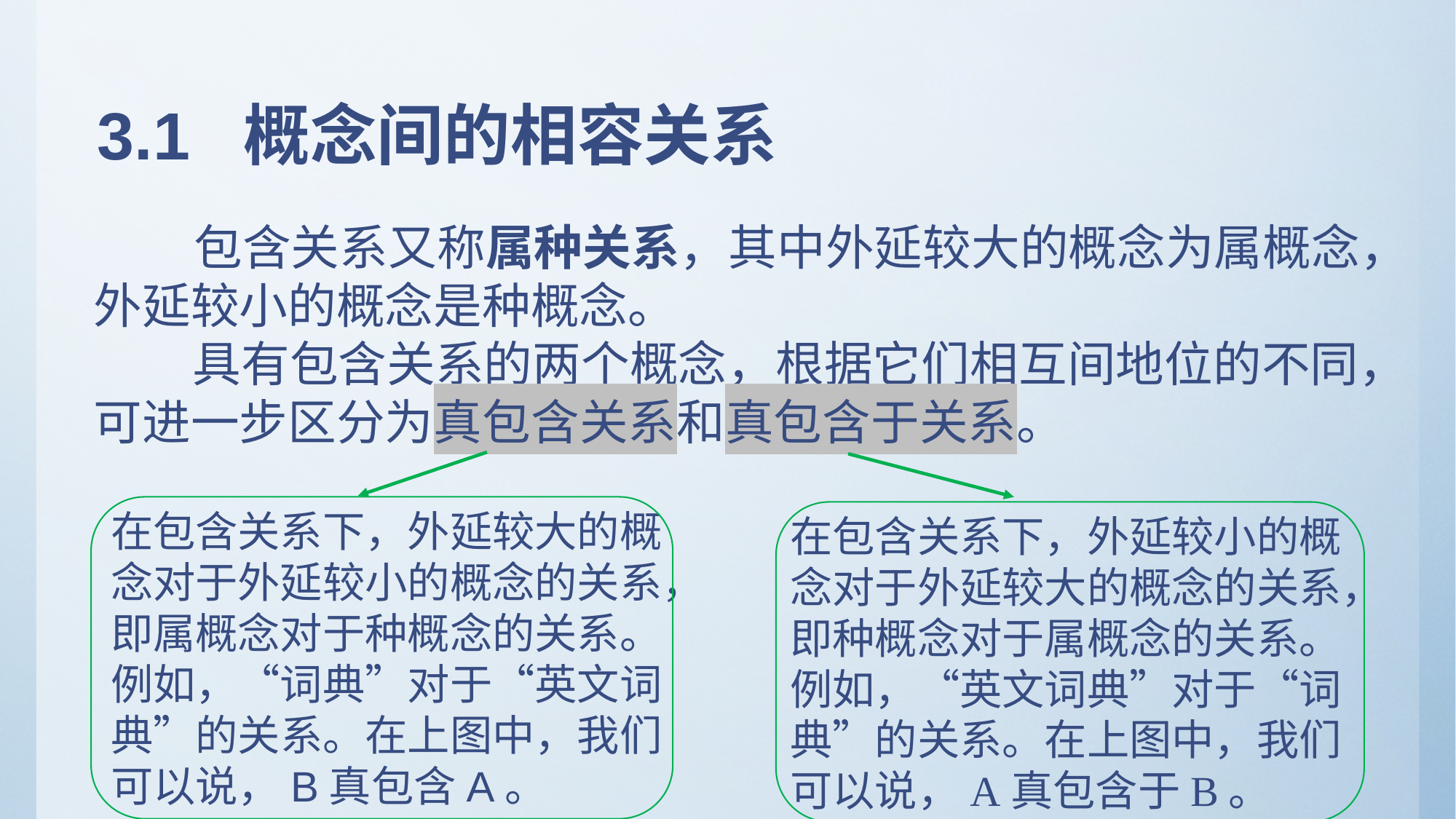

# 3.1  概念间的相容关系
        包含关系又称属种关系，其中外延较大的概念为属概念，外延较小的概念是种概念。
        具有包含关系的两个概念，根据它们相互间地位的不同，可进一步区分为真包含关系和真包含于关系。

在包含关系下，外延较大的概念对于外延较小的概念的关系，即属概念对于种概念的关系。例如，“词典”对于“英文词典”的关系。在上图中，我们可以说，B真包含A。

在包含关系下，外延较小的概念对于外延较大的概念的关系，即种概念对于属概念的关系。例如，“英文词典”对于“词典”的关系。在上图中，我们可以说，A真包含于B。